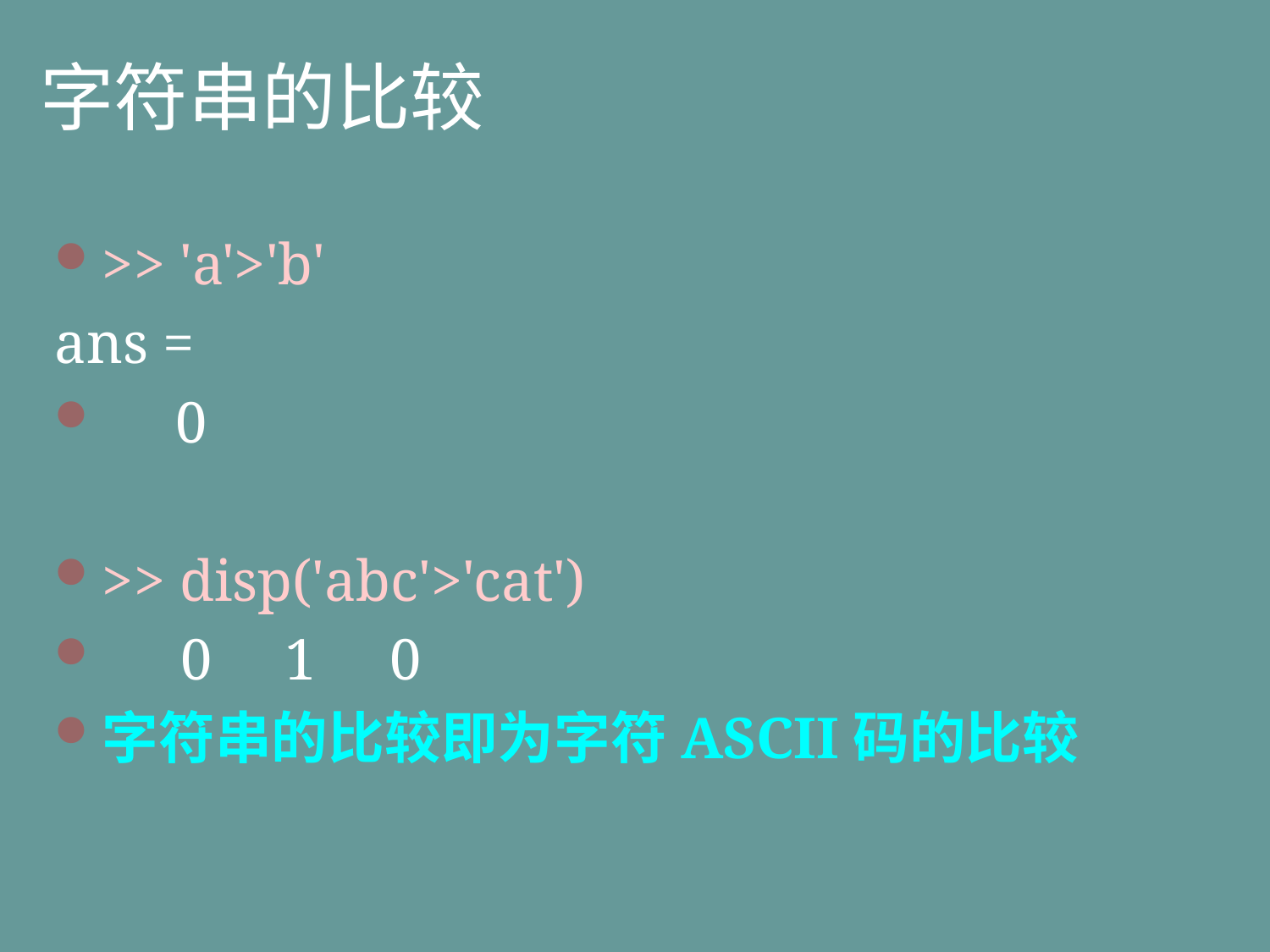

# 字符串的比较
>> 'a'>'b'
ans =
     0

>> disp('abc'>'cat')
     0     1     0
字符串的比较即为字符ASCII码的比较